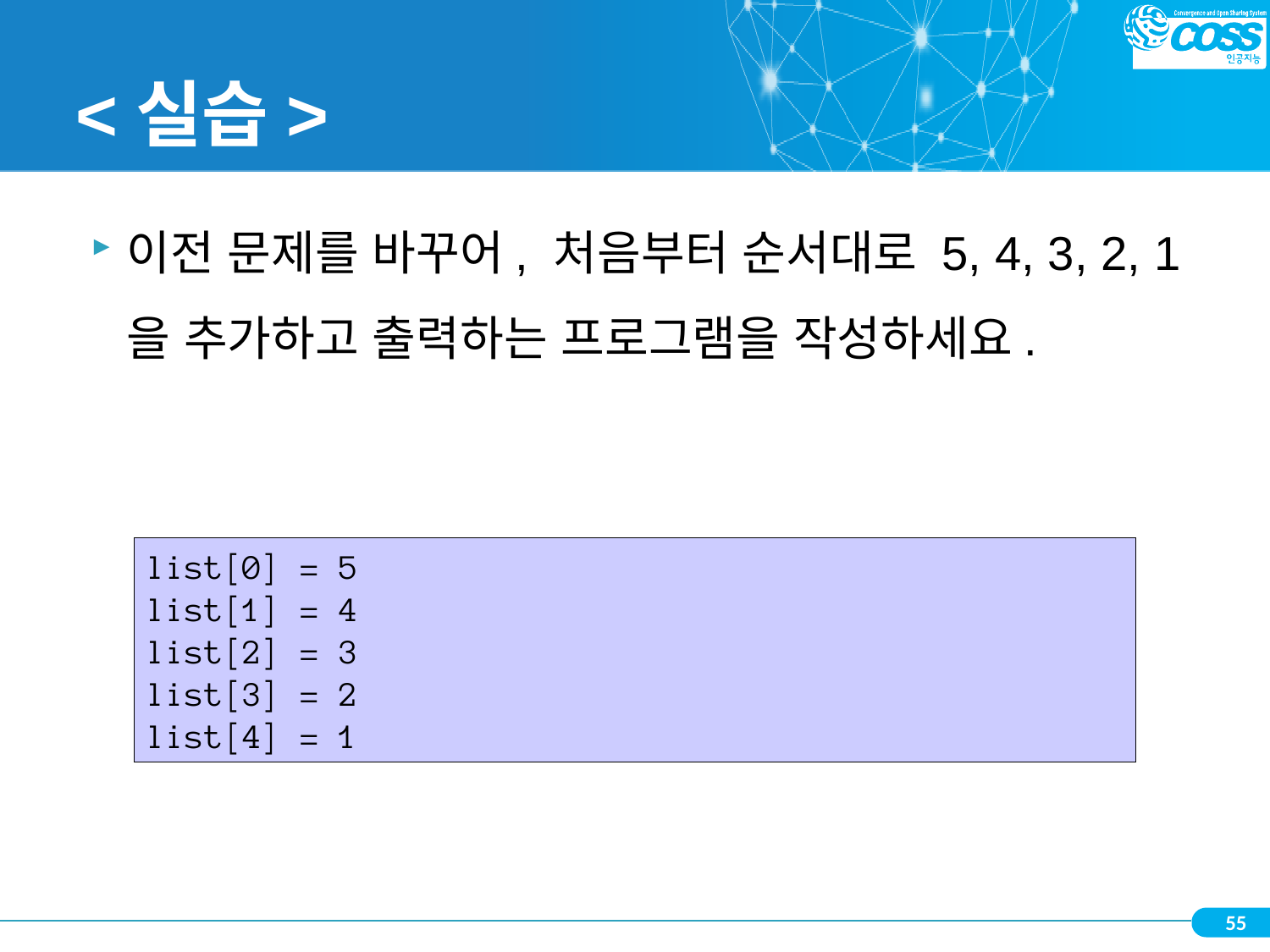

# <실습>
이전 문제를 바꾸어, 처음부터 순서대로 5, 4, 3, 2, 1을 추가하고 출력하는 프로그램을 작성하세요.
list[0] = 5
list[1] = 4
list[2] = 3
list[3] = 2
list[4] = 1